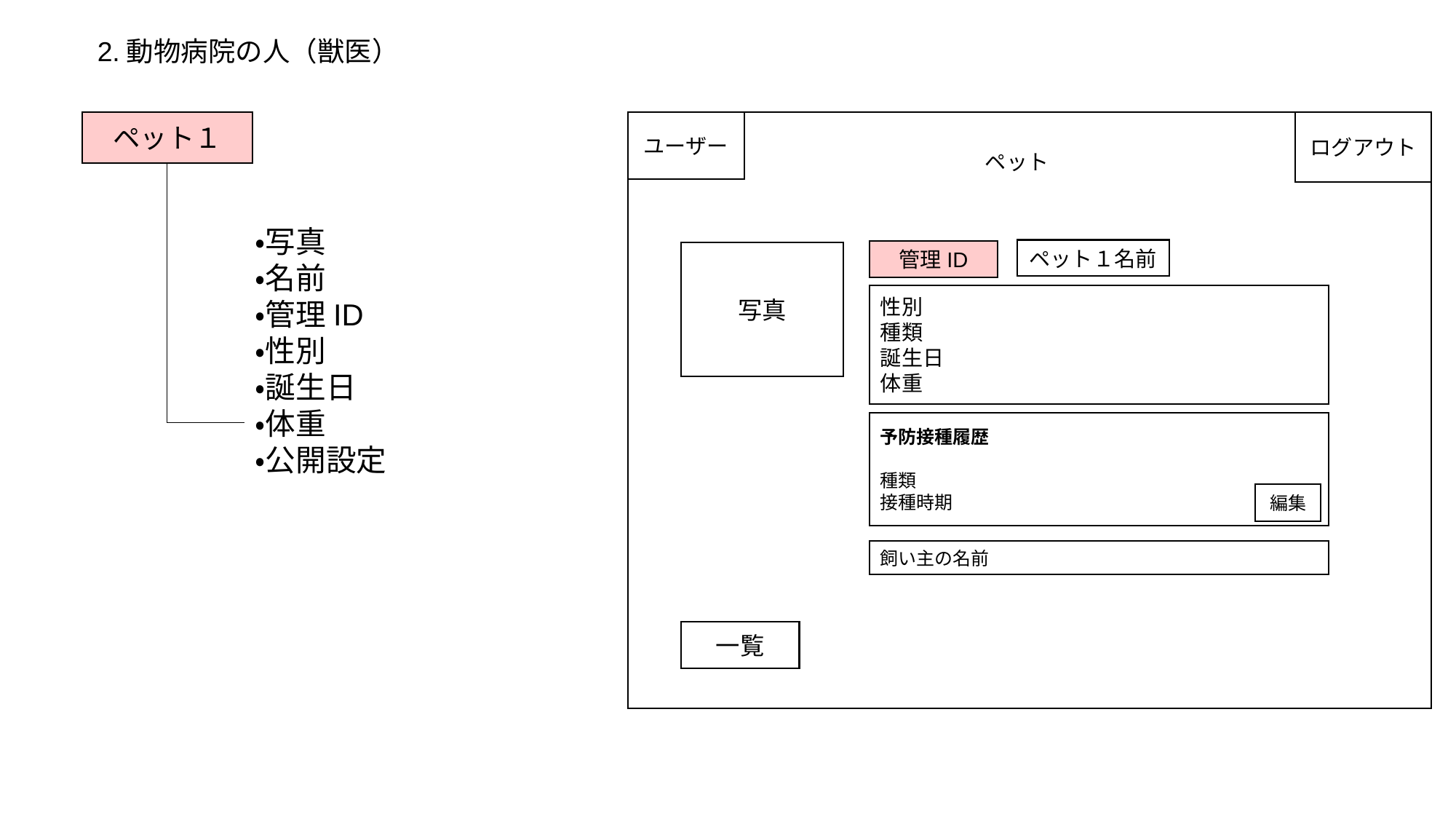

2.動物病院の人（獣医）
ペット１
ユーザー

ログアウト
ペット
・写真
・名前
・管理ID
・性別
・誕生日
・体重
・公開設定

ペット１名前
管理ID
写真
性別
種類
誕生日
体重
予防接種履歴

種類
接種時期
編集
飼い主の名前
一覧